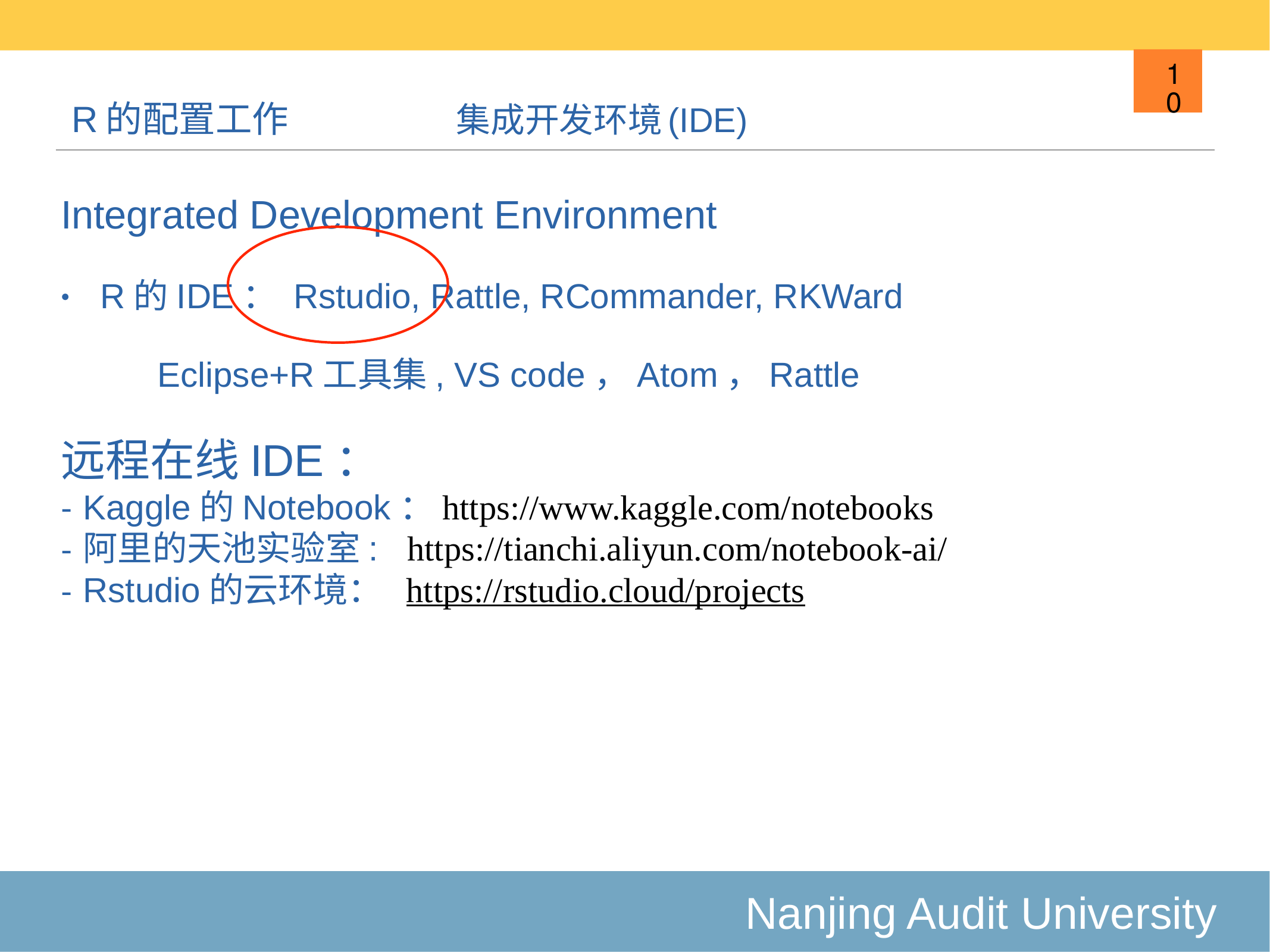

R的配置工作
集成开发环境(IDE)
10
Integrated Development Environment
R的IDE： Rstudio, Rattle, RCommander, RKWard
          Eclipse+R工具集, VS code，Atom，Rattle
远程在线IDE：
Kaggle的Notebook：https://www.kaggle.com/notebooks
阿里的天池实验室:   https://tianchi.aliyun.com/notebook-ai/
Rstudio的云环境：  https://rstudio.cloud/projects